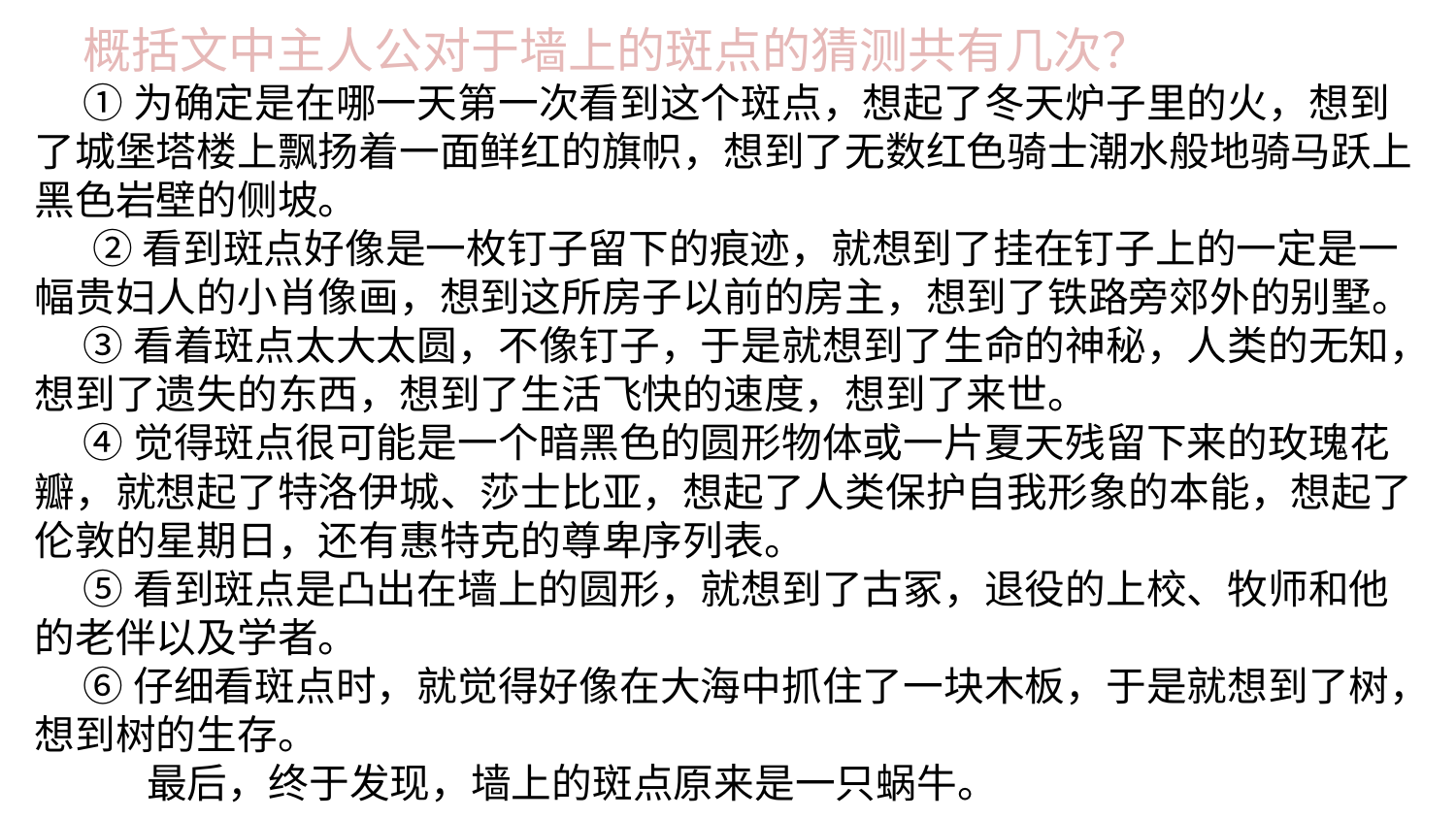

概括文中主人公对于墙上的斑点的猜测共有几次？
①为确定是在哪一天第一次看到这个斑点，想起了冬天炉子里的火，想到了城堡塔楼上飘扬着一面鲜红的旗帜，想到了无数红色骑士潮水般地骑马跃上黑色岩壁的侧坡。
 ②看到斑点好像是一枚钉子留下的痕迹，就想到了挂在钉子上的一定是一幅贵妇人的小肖像画，想到这所房子以前的房主，想到了铁路旁郊外的别墅。
③看着斑点太大太圆，不像钉子，于是就想到了生命的神秘，人类的无知，想到了遗失的东西，想到了生活飞快的速度，想到了来世。
④觉得斑点很可能是一个暗黑色的圆形物体或一片夏天残留下来的玫瑰花瓣，就想起了特洛伊城、莎士比亚，想起了人类保护自我形象的本能，想起了伦敦的星期日，还有惠特克的尊卑序列表。
⑤看到斑点是凸出在墙上的圆形，就想到了古冢，退役的上校、牧师和他的老伴以及学者。
⑥仔细看斑点时，就觉得好像在大海中抓住了一块木板，于是就想到了树，想到树的生存。
      最后，终于发现，墙上的斑点原来是一只蜗牛。